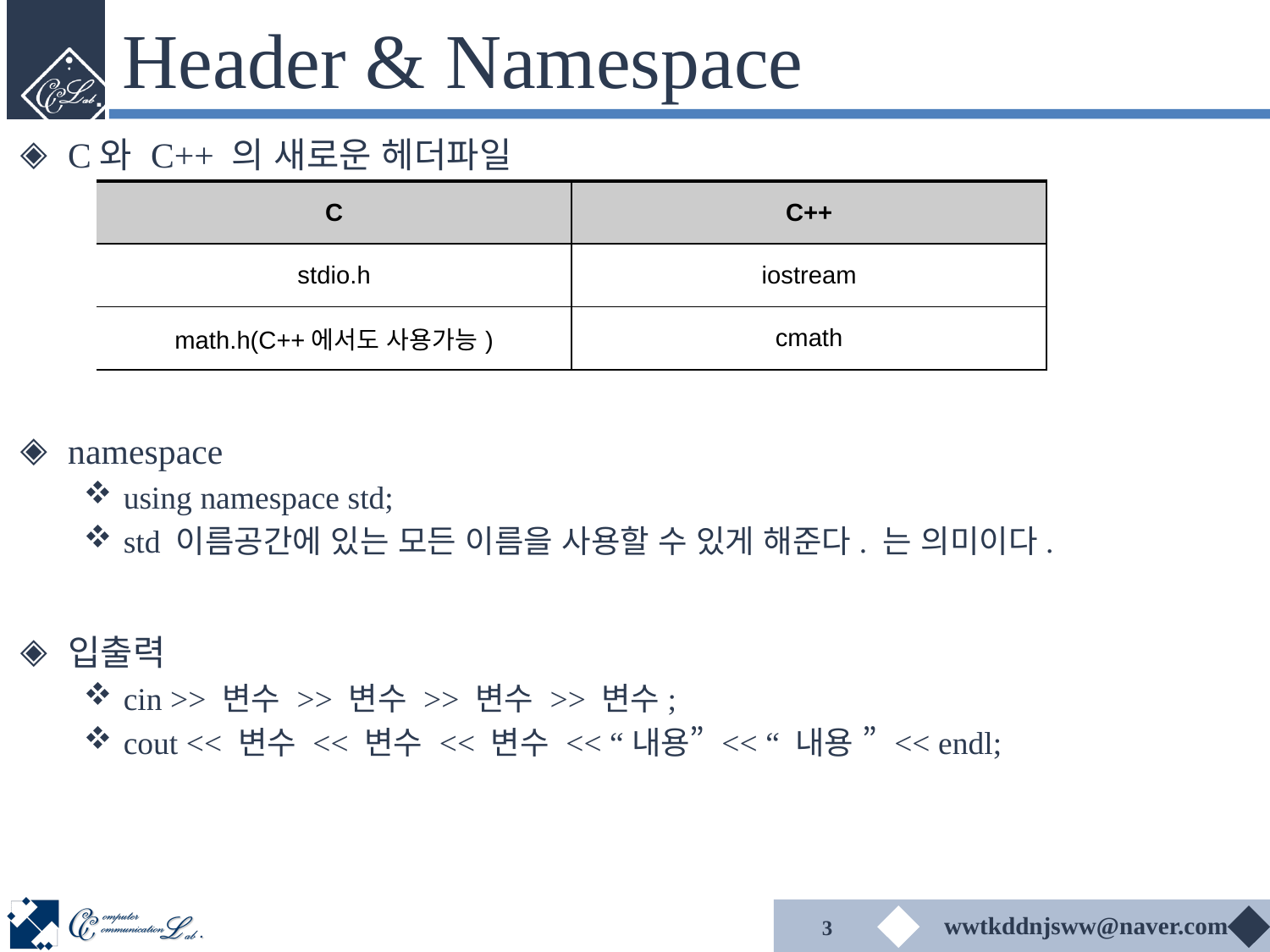

# Header & Namespace
C와 C++ 의 새로운 헤더파일

namespace
using namespace std;
std 이름공간에 있는 모든 이름을 사용할 수 있게 해준다. 는 의미이다.

입출력
cin >> 변수 >> 변수 >> 변수 >> 변수;
cout << 변수 << 변수 << 변수 << “내용” << “ 내용 ” << endl;

| C | C++ |
| --- | --- |
| stdio.h | iostream |
| math.h(C++에서도 사용가능) | cmath |